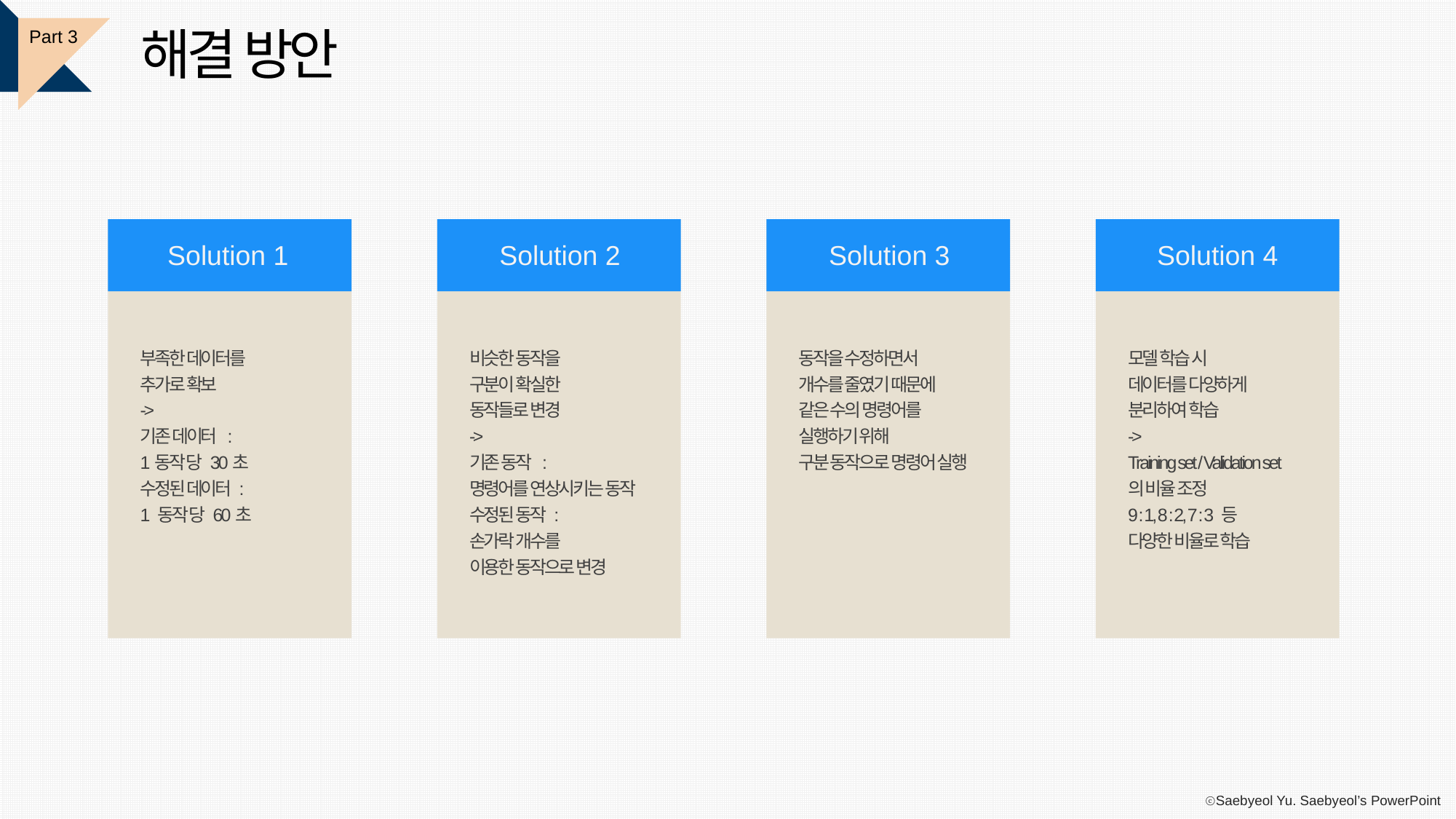

해결 방안

Part 3

Solution 1
Solution 2
Solution 3
Solution 4
부족한 데이터를
추가로 확보
->
기존 데이터  :
1동작 당 30초
수정된 데이터 :
1 동작 당 60초
비슷한 동작을
구분이 확실한
동작들로 변경
->
기존 동작  :
명령어를 연상시키는 동작
수정된 동작 :
손가락 개수를
이용한 동작으로 변경
동작을 수정하면서
개수를 줄였기 때문에
같은 수의 명령어를
실행하기 위해
구분 동작으로 명령어 실행
모델 학습 시
데이터를 다양하게
분리하여 학습
->
Training set / Validation set
의 비율 조정
9 : 1, 8 : 2, 7 : 3 등
다양한 비율로 학습